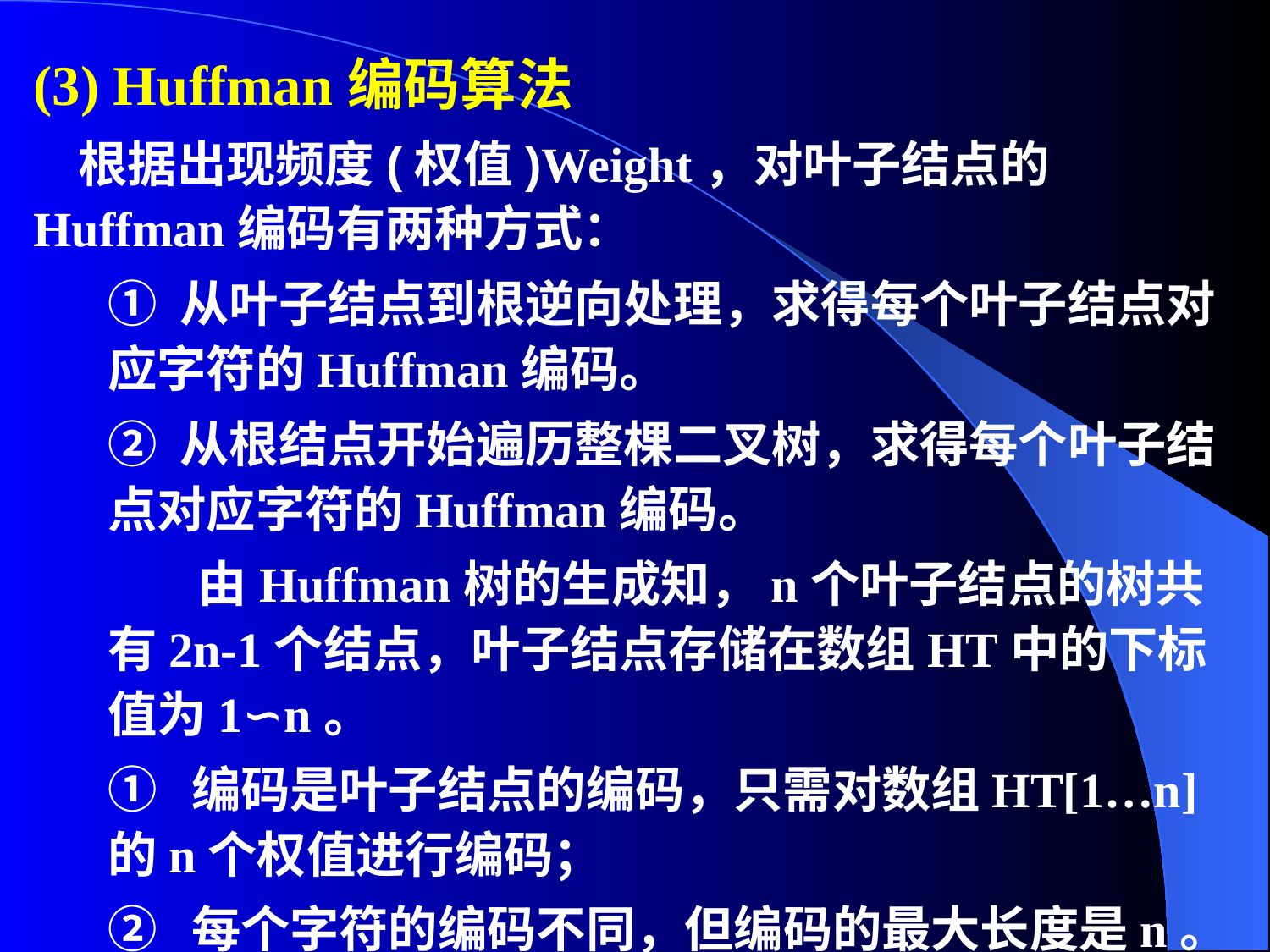

(3) Huffman编码算法
   根据出现频度(权值)Weight，对叶子结点的Huffman编码有两种方式：
① 从叶子结点到根逆向处理，求得每个叶子结点对应字符的Huffman编码。
② 从根结点开始遍历整棵二叉树，求得每个叶子结点对应字符的Huffman编码。
       由Huffman树的生成知，n个叶子结点的树共有2n-1个结点，叶子结点存储在数组HT中的下标值为1∽n。
①  编码是叶子结点的编码，只需对数组HT[1…n]的n个权值进行编码；
②  每个字符的编码不同，但编码的最大长度是n。